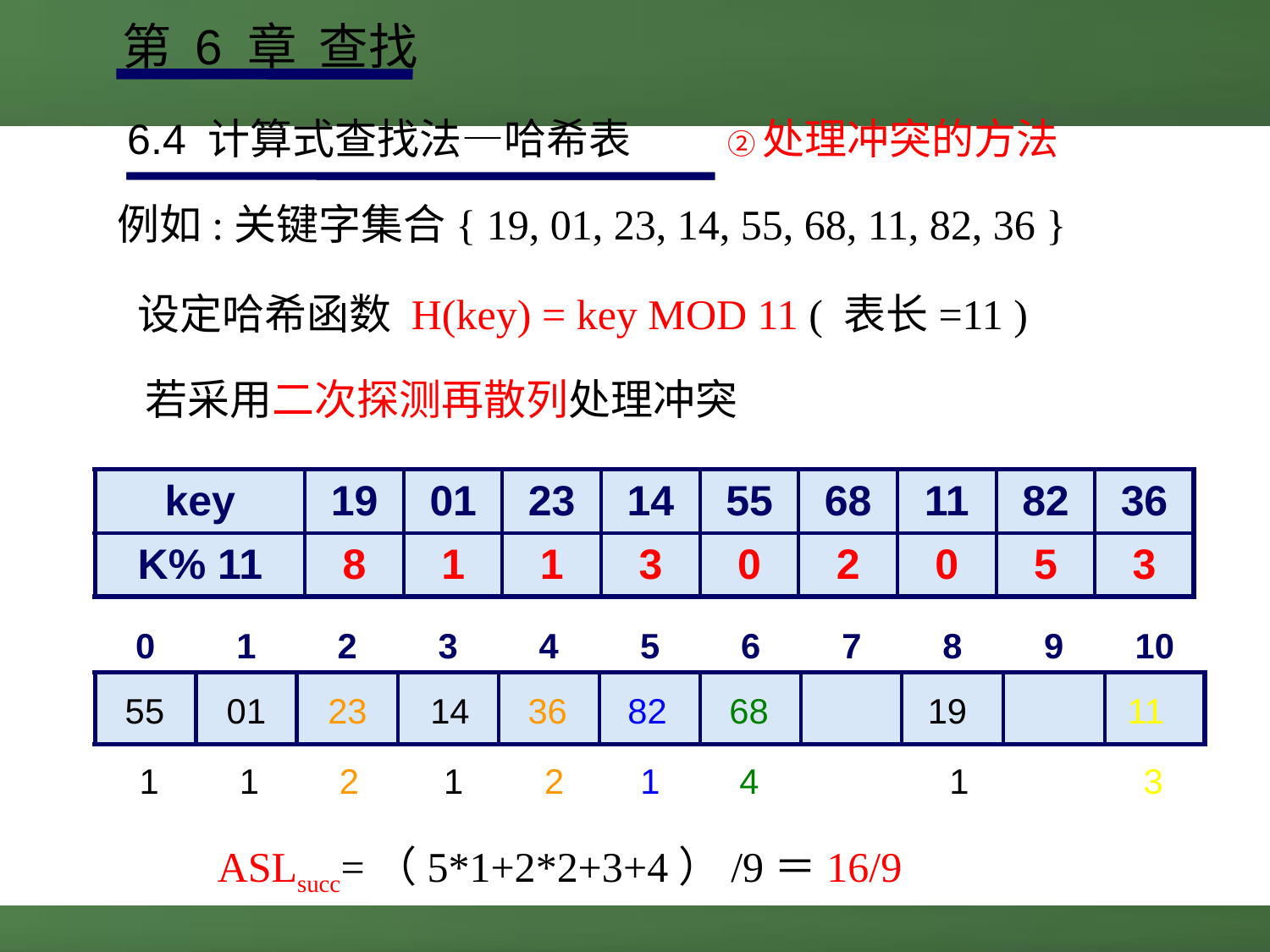

第 6 章  查找

6.4 计算式查找法—哈希表
②处理冲突的方法

例如:关键字集合{ 19, 01, 23, 14, 55, 68, 11, 82, 36 }
设定哈希函数 H(key) = key MOD 11 ( 表长=11 )
若采用二次探测再散列处理冲突
| key | 19 | 01 | 23 | 14 | 55 | 68 | 11 | 82 | 36 |
| --- | --- | --- | --- | --- | --- | --- | --- | --- | --- |
| K% 11 | 8 | 1 | 1 | 3 | 0 | 2 | 0 | 5 | 3 |
| 0 | 1 | 2 | 3 | 4 | 5 | 6 | 7 | 8 | 9 | 10 |
| --- | --- | --- | --- | --- | --- | --- | --- | --- | --- | --- |
|  |  |  |  |  |  |  |  |  |  |  |
55
01
23
14
36
82
68
19
11
1
1
2
1
2
1
4
1
3
ASLsucc=（5*1+2*2+3+4）/9＝16/9